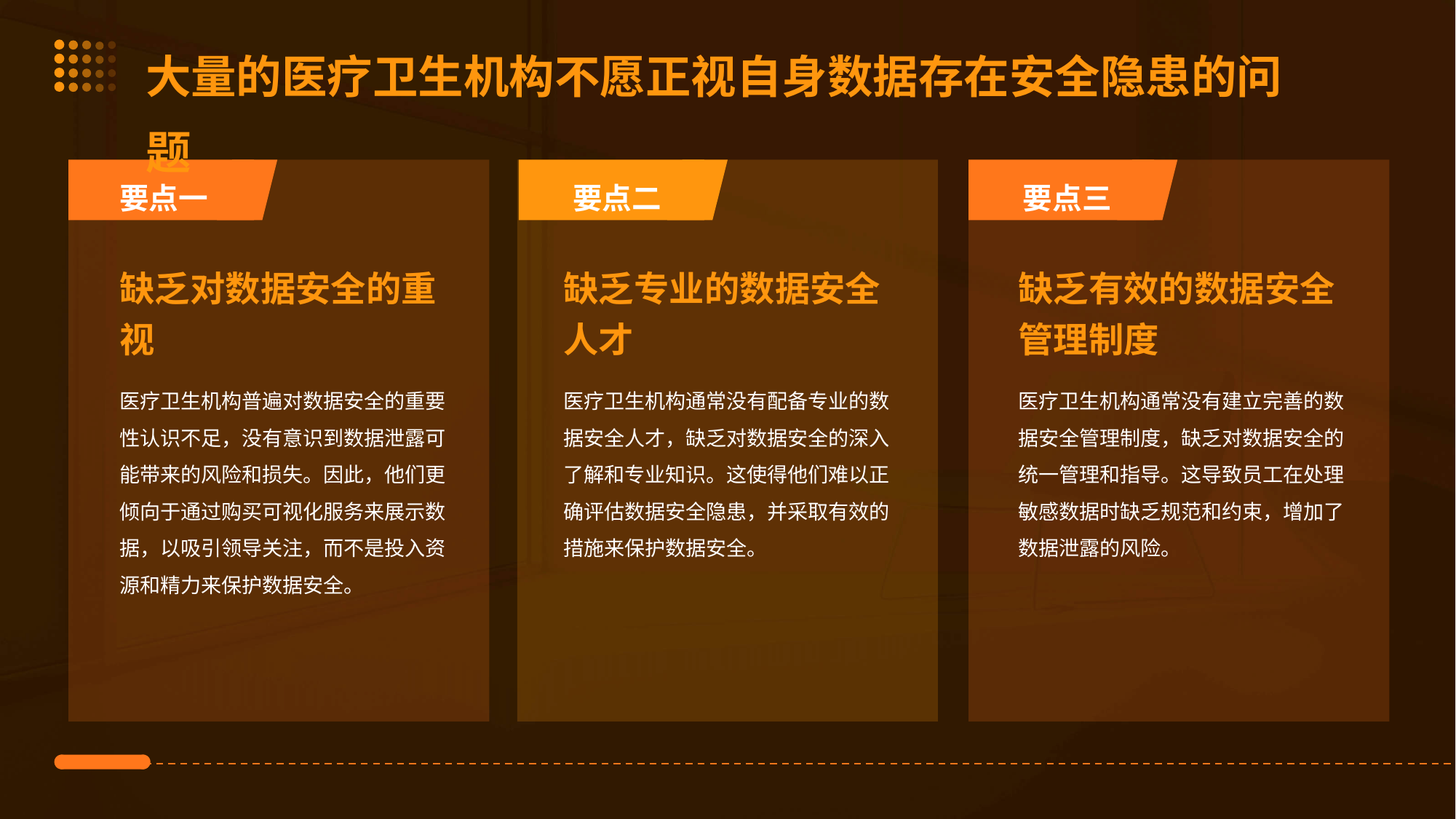

要点三
大量的医疗卫生机构不愿正视自身数据存在安全隐患的问题

要点一
要点二
要点三

缺乏对数据安全的重视
缺乏专业的数据安全人才
缺乏有效的数据安全管理制度
医疗卫生机构普遍对数据安全的重要性认识不足，没有意识到数据泄露可能带来的风险和损失。因此，他们更倾向于通过购买可视化服务来展示数据，以吸引领导关注，而不是投入资源和精力来保护数据安全。
医疗卫生机构通常没有配备专业的数据安全人才，缺乏对数据安全的深入了解和专业知识。这使得他们难以正确评估数据安全隐患，并采取有效的措施来保护数据安全。
医疗卫生机构通常没有建立完善的数据安全管理制度，缺乏对数据安全的统一管理和指导。这导致员工在处理敏感数据时缺乏规范和约束，增加了数据泄露的风险。